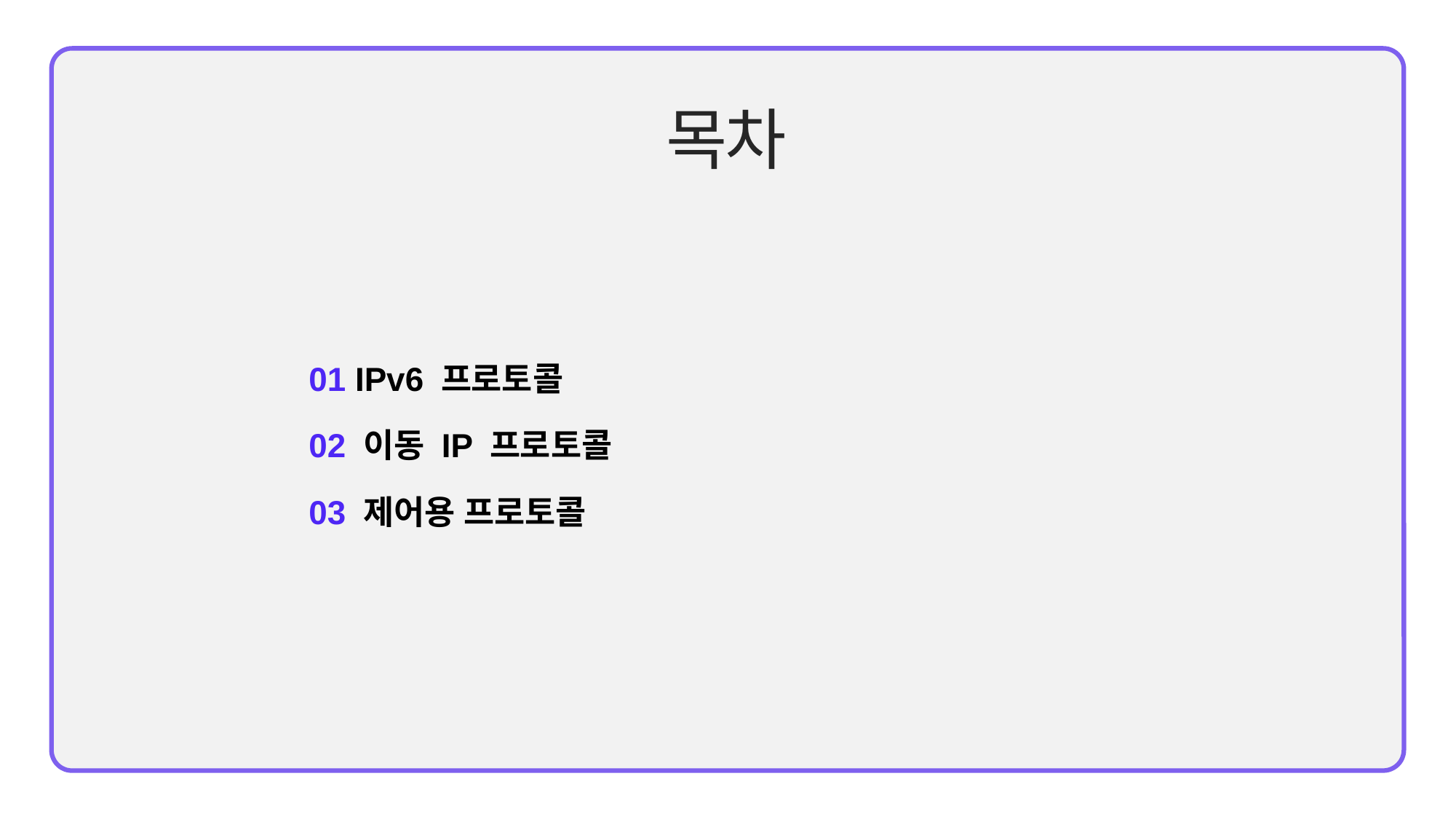

01 IPv6 프로토콜
02 이동 IP 프로토콜
03 제어용 프로토콜